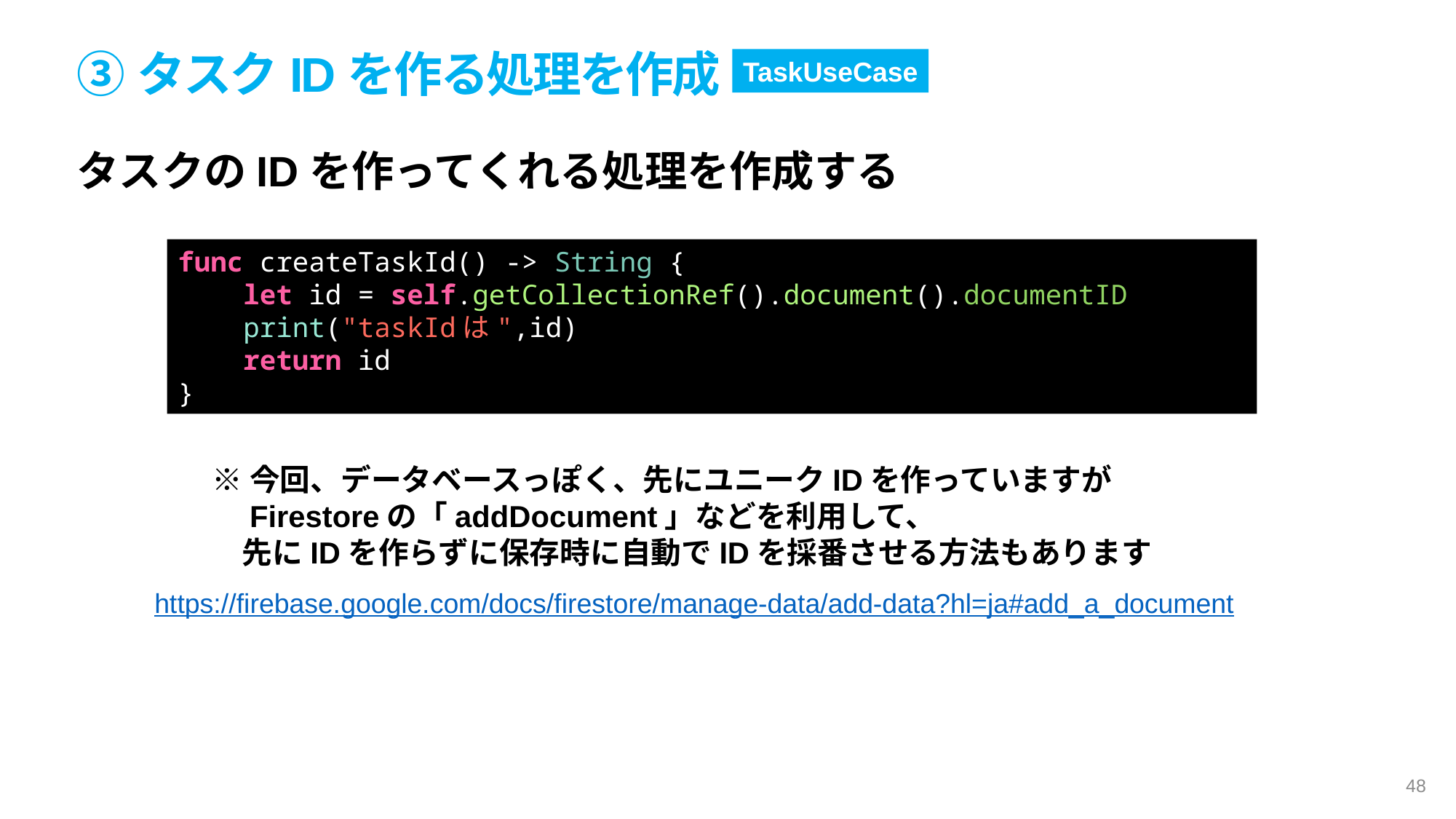

③タスクIDを作る処理を作成
TaskUseCase
タスクのIDを作ってくれる処理を作成する
func createTaskId() -> String {
    let id = self.getCollectionRef().document().documentID
    print("taskIdは",id)
    return id
}
※今回、データベースっぽく、先にユニークIDを作っていますが
　Firestoreの「addDocument」などを利用して、
　先にIDを作らずに保存時に自動でIDを採番させる方法もあります
https://firebase.google.com/docs/firestore/manage-data/add-data?hl=ja#add_a_document
48